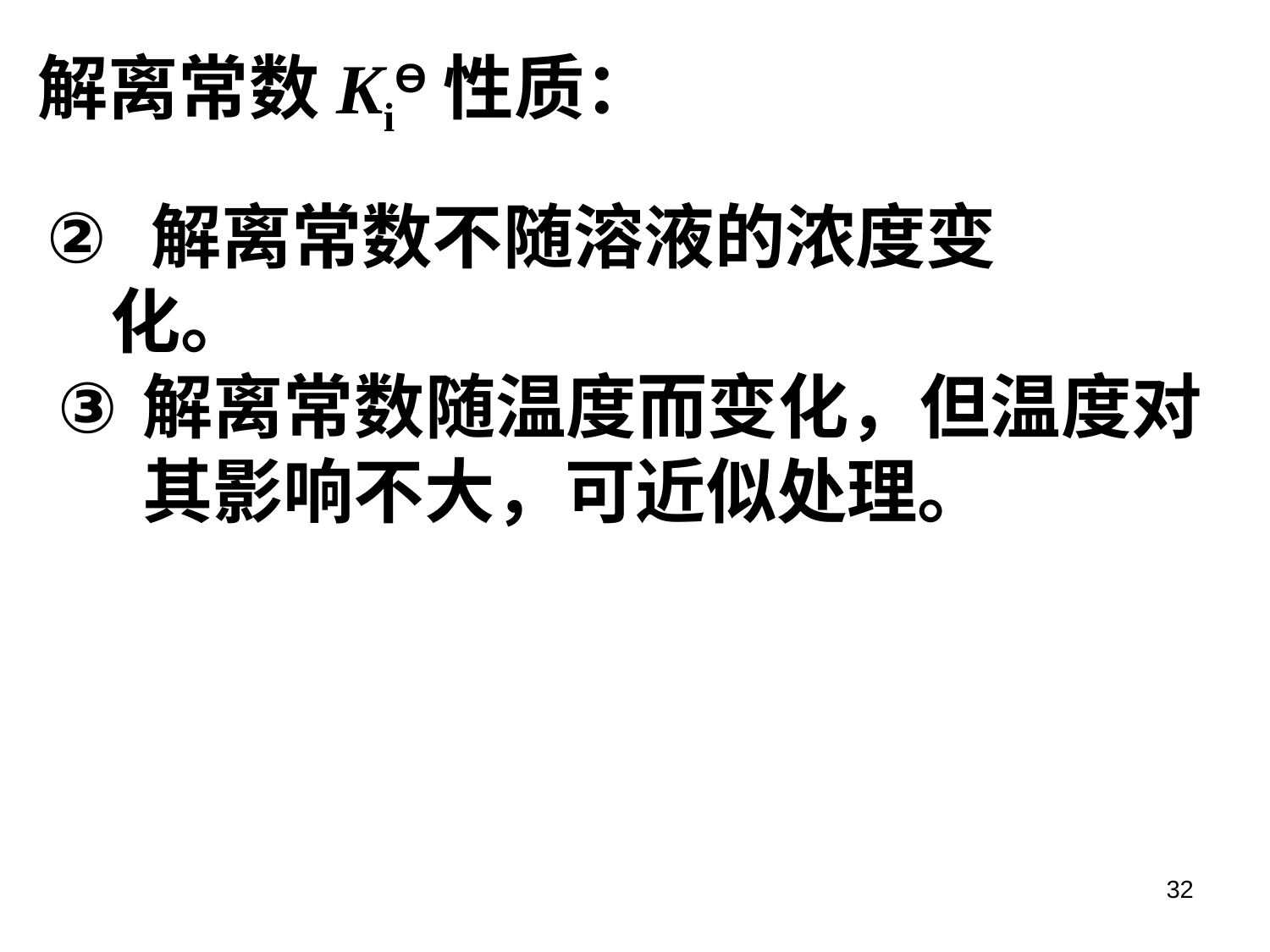

解离常数KiƟ性质：
 解离常数不随溶液的浓度变化。
解离常数随温度而变化，但温度对其影响不大，可近似处理。
32